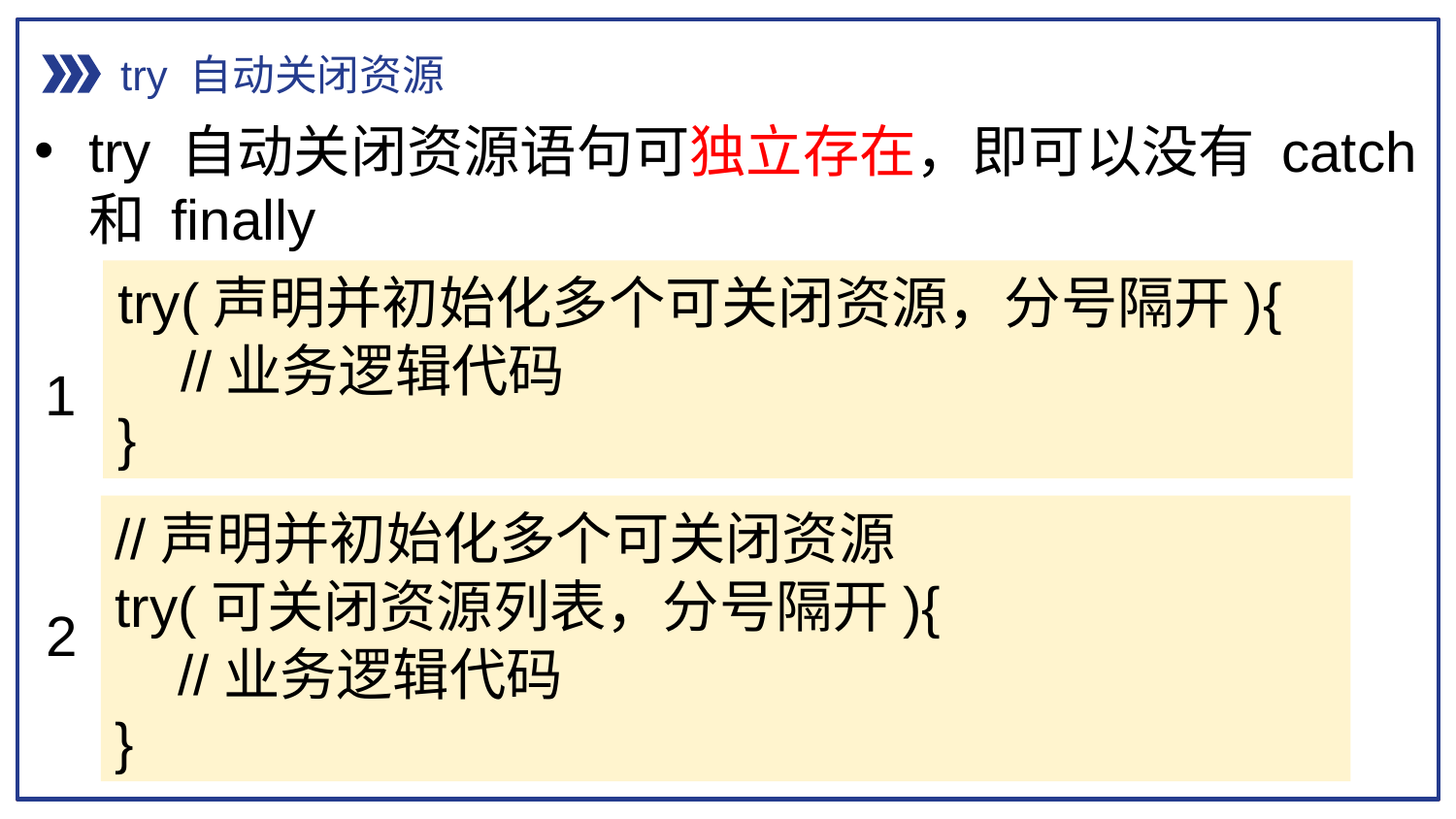

try 自动关闭资源

try 自动关闭资源语句可独立存在，即可以没有 catch 和 finally
try(声明并初始化多个可关闭资源，分号隔开){
    //业务逻辑代码
}
1
//声明并初始化多个可关闭资源
try(可关闭资源列表，分号隔开){
    //业务逻辑代码
}
2